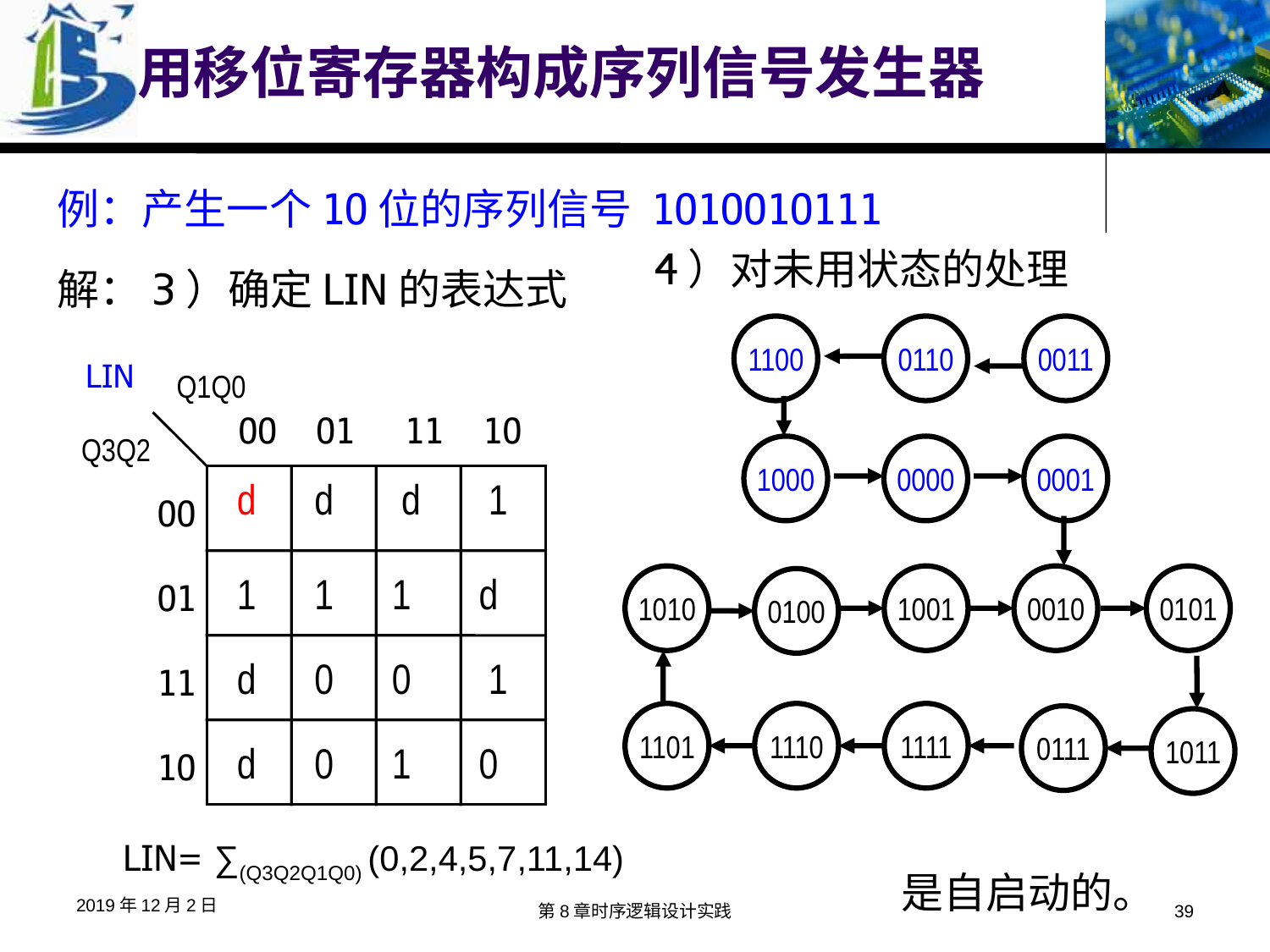

用移位寄存器构成序列信号发生器
例：产生一个10位的序列信号 1010010111
4）对未用状态的处理
解：3）确定LIN的表达式
1100
0110
0011

1000
0000
0001

1010
1001

0010
0101

0100

1011
1101

1110

1111

0111

LIN
Q1Q0
00    01     11    10

Q3Q2
00

01

11

10
  d      d       d       1
  1      1      1       d
  d      0      0        1
  d      0      1       0
LIN= ∑(Q3Q2Q1Q0) (0,2,4,5,7,11,14)
是自启动的。
2019年12月2日
第8章时序逻辑设计实践
39